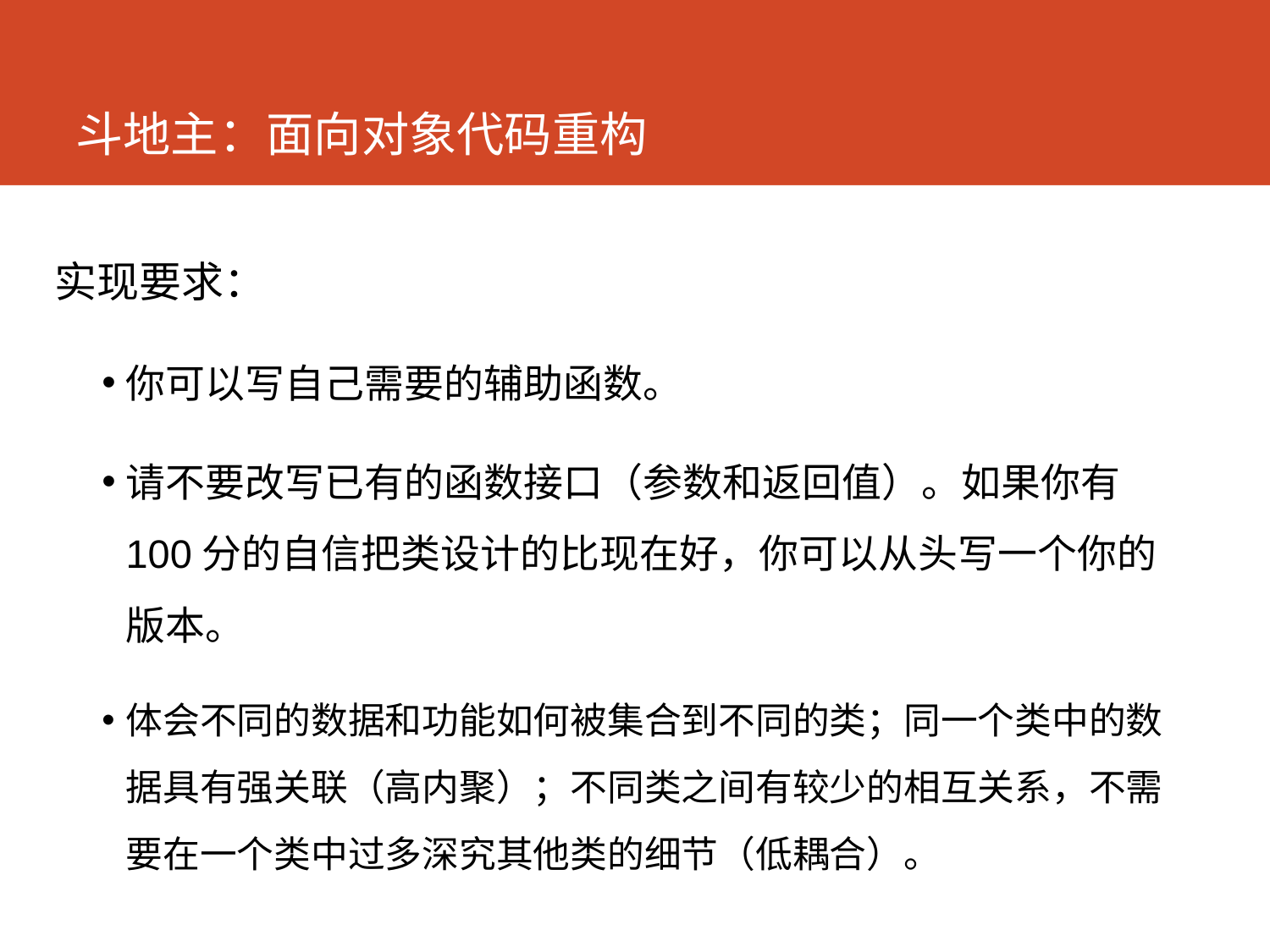

# 斗地主：面向对象代码重构
实现要求：
你可以写自己需要的辅助函数。
请不要改写已有的函数接口（参数和返回值）。如果你有100分的自信把类设计的比现在好，你可以从头写一个你的版本。
体会不同的数据和功能如何被集合到不同的类；同一个类中的数据具有强关联（高内聚）；不同类之间有较少的相互关系，不需要在一个类中过多深究其他类的细节（低耦合）。